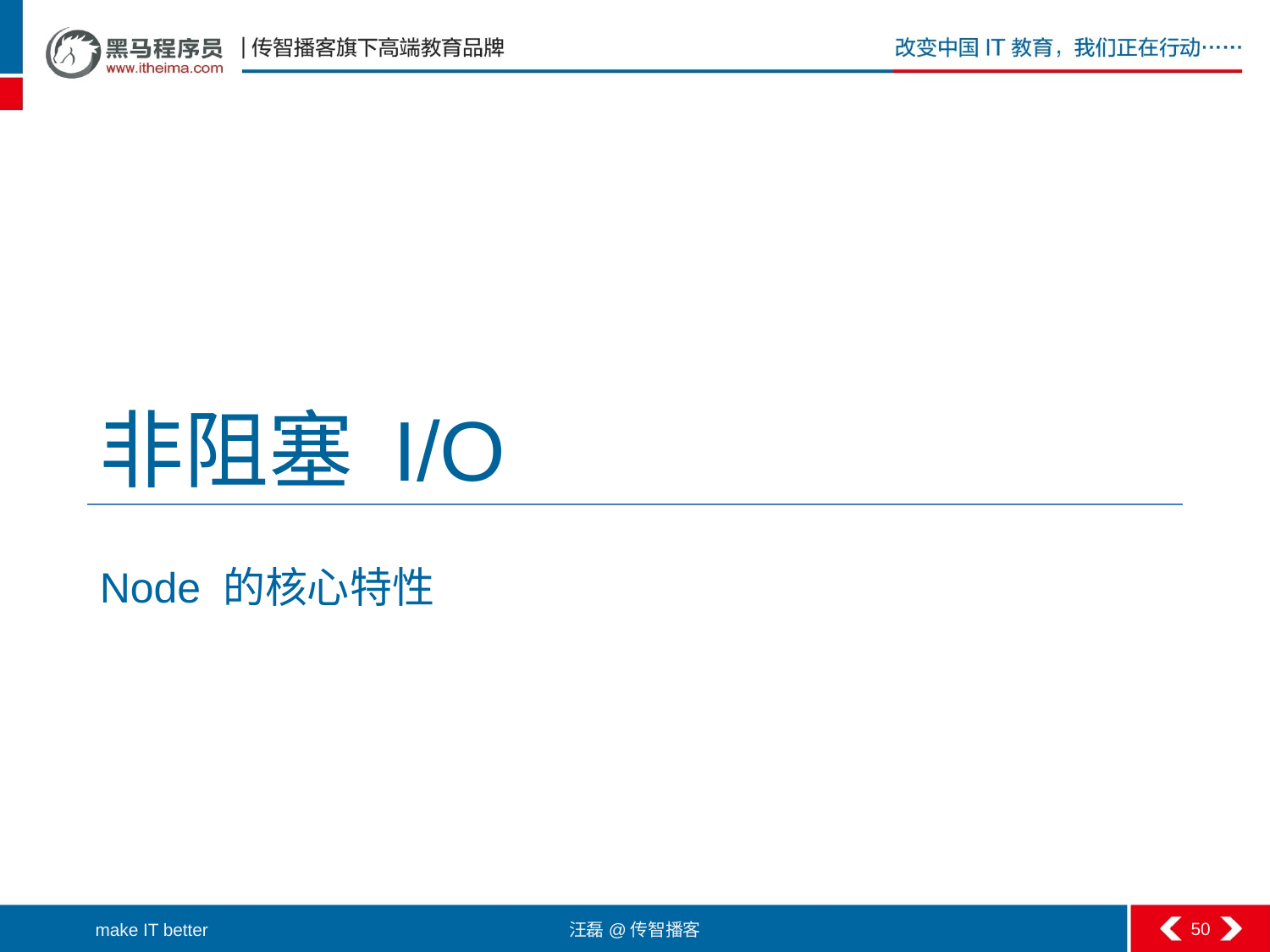

# 非阻塞 I/O
Node 的核心特性
50
汪磊@传智播客
make IT better